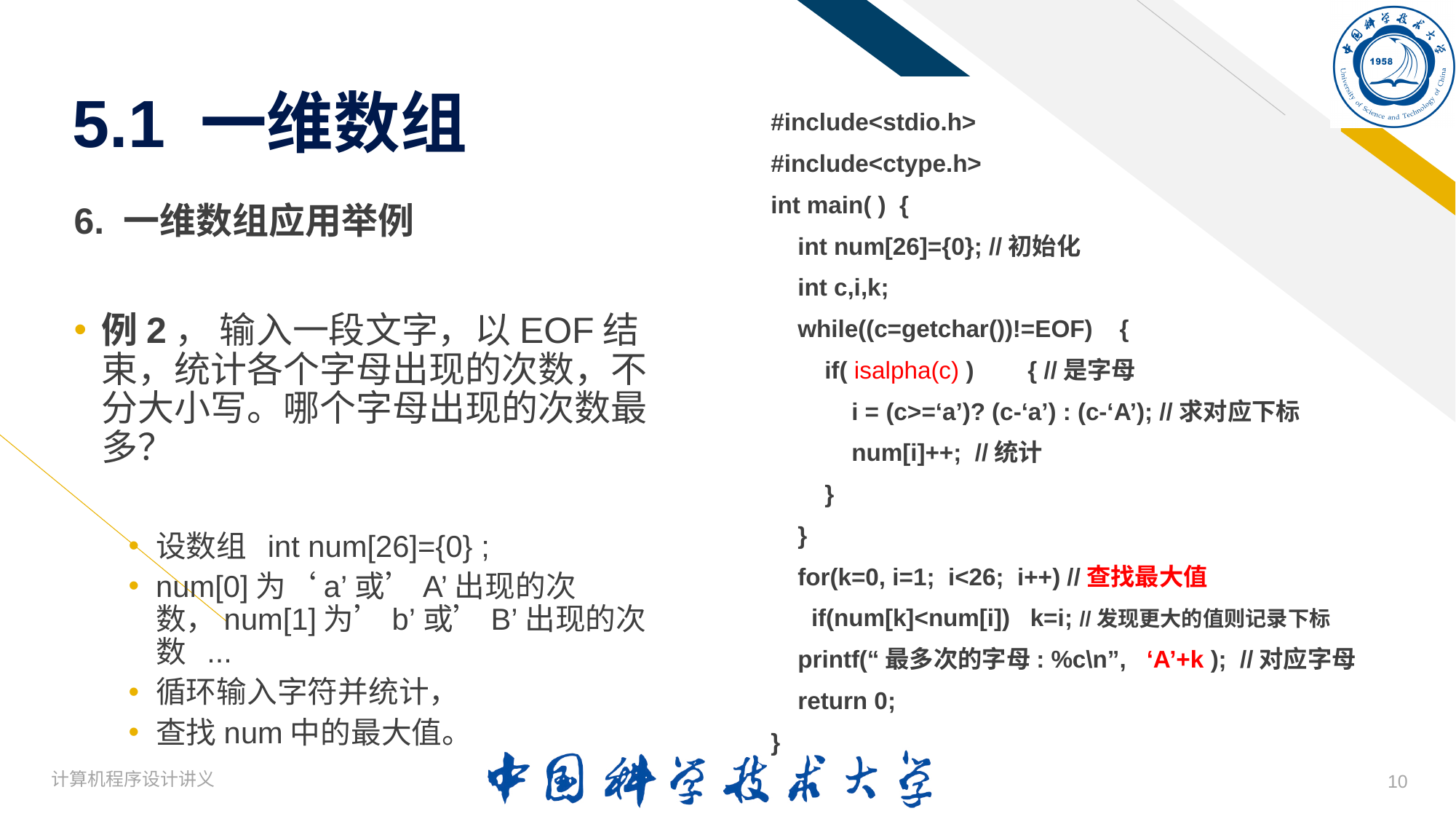

# 5.1 一维数组
#include<stdio.h>
#include<ctype.h>
int main( )  {
    int num[26]={0}; //初始化
    int c,i,k;
    while((c=getchar())!=EOF)    {
        if( isalpha(c) )        { //是字母
            i = (c>=‘a’)? (c-‘a’) : (c-‘A’); //求对应下标
            num[i]++;  //统计
        }
    }
    for(k=0, i=1;  i<26;  i++) //查找最大值
      if(num[k]<num[i])   k=i; //发现更大的值则记录下标
    printf(“最多次的字母: %c\n”,   ‘A’+k );  //对应字母
    return 0;
}
6. 一维数组应用举例

例2， 输入一段文字，以EOF结束，统计各个字母出现的次数，不分大小写。哪个字母出现的次数最多？

设数组  int num[26]={0} ;
num[0]为‘a’或’A’出现的次数，num[1]为’b’或’B’出现的次数  ...
循环输入字符并统计，
查找num中的最大值。

计算机程序设计讲义
10